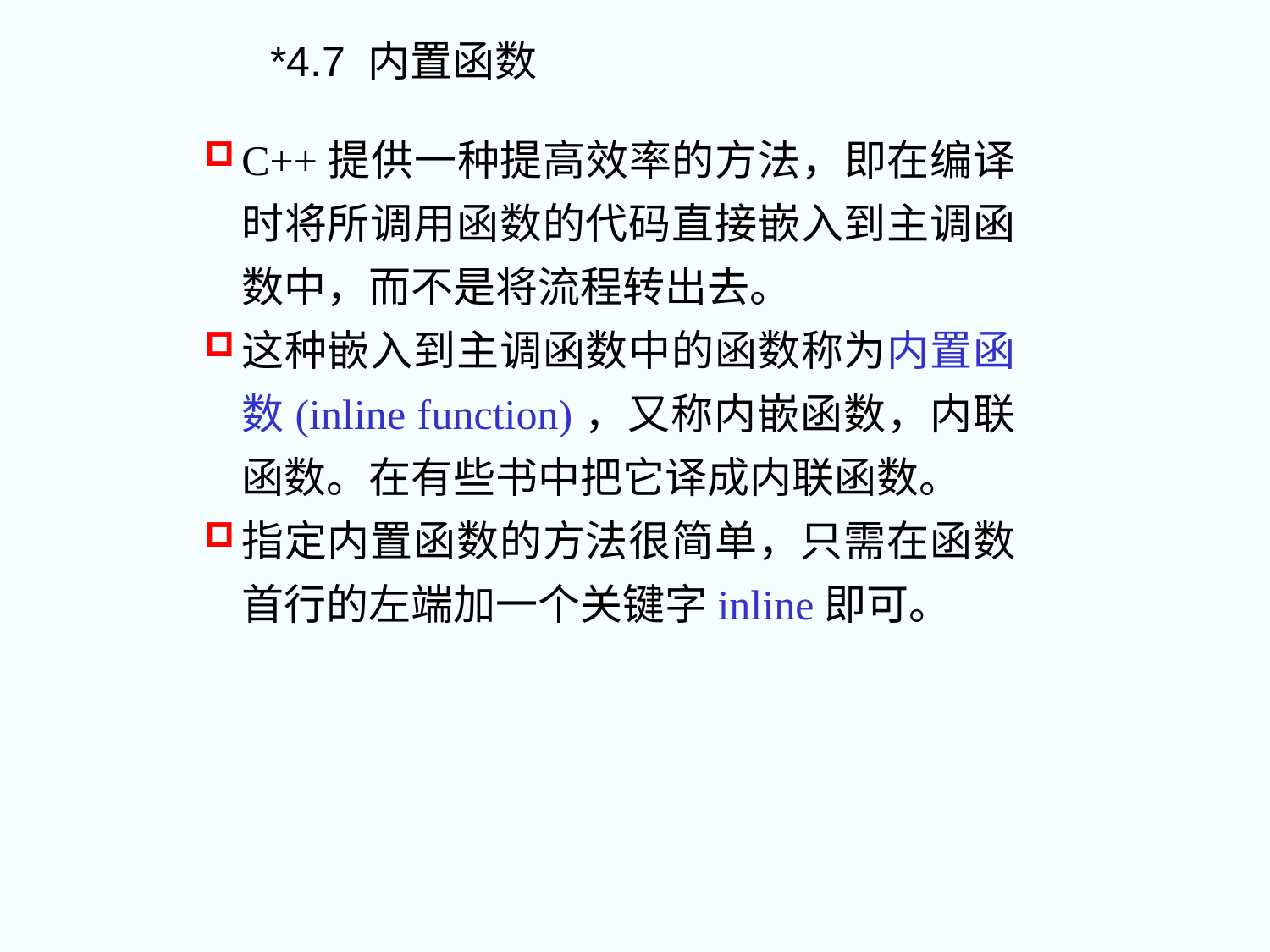

*4.7 内置函数
C++提供一种提高效率的方法，即在编译时将所调用函数的代码直接嵌入到主调函数中，而不是将流程转出去。
这种嵌入到主调函数中的函数称为内置函数(inline function)，又称内嵌函数，内联函数。在有些书中把它译成内联函数。
指定内置函数的方法很简单，只需在函数首行的左端加一个关键字inline即可。